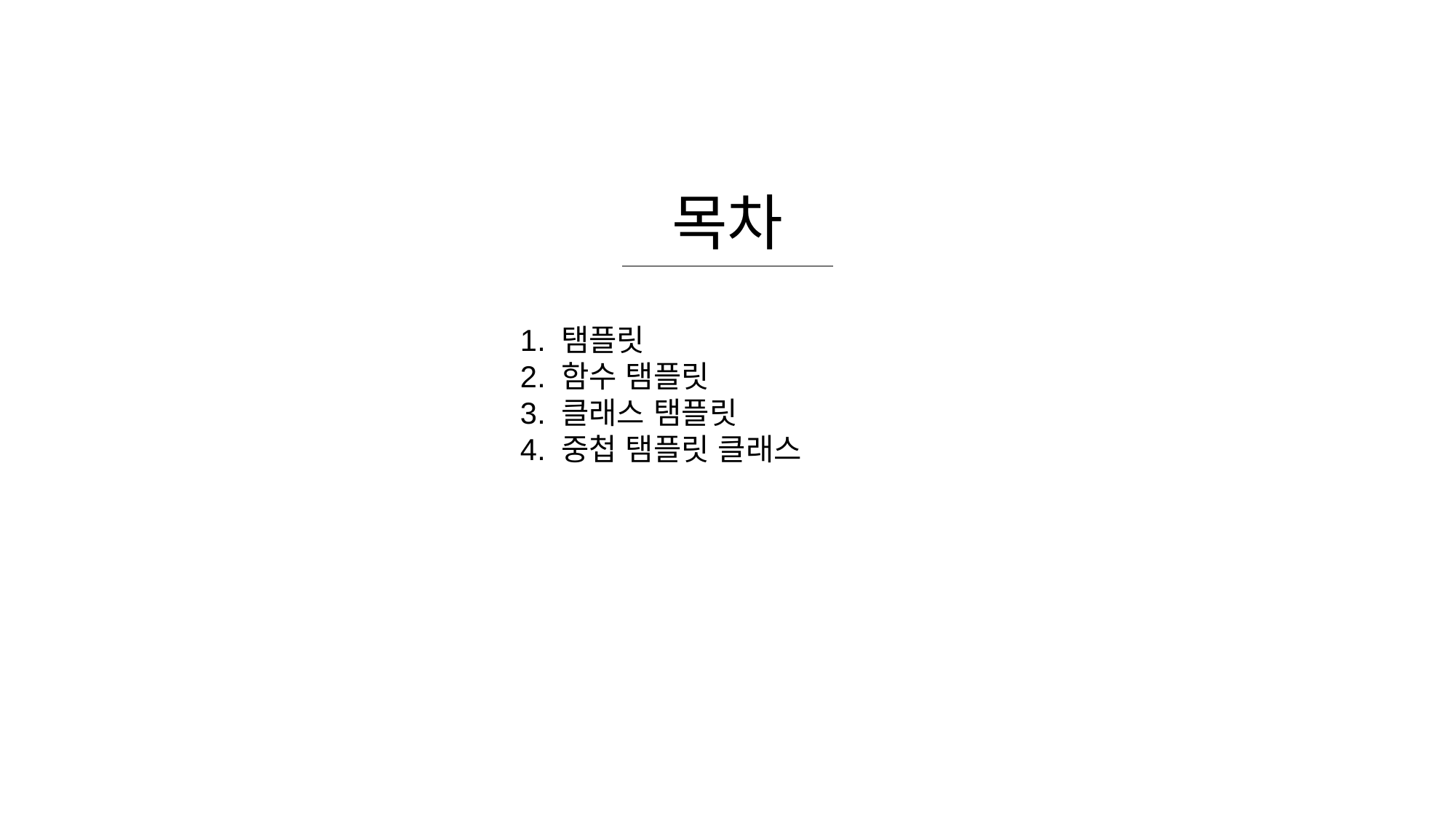

목차
1. 탬플릿
2. 함수 탬플릿
3. 클래스 탬플릿
4. 중첩 탬플릿 클래스